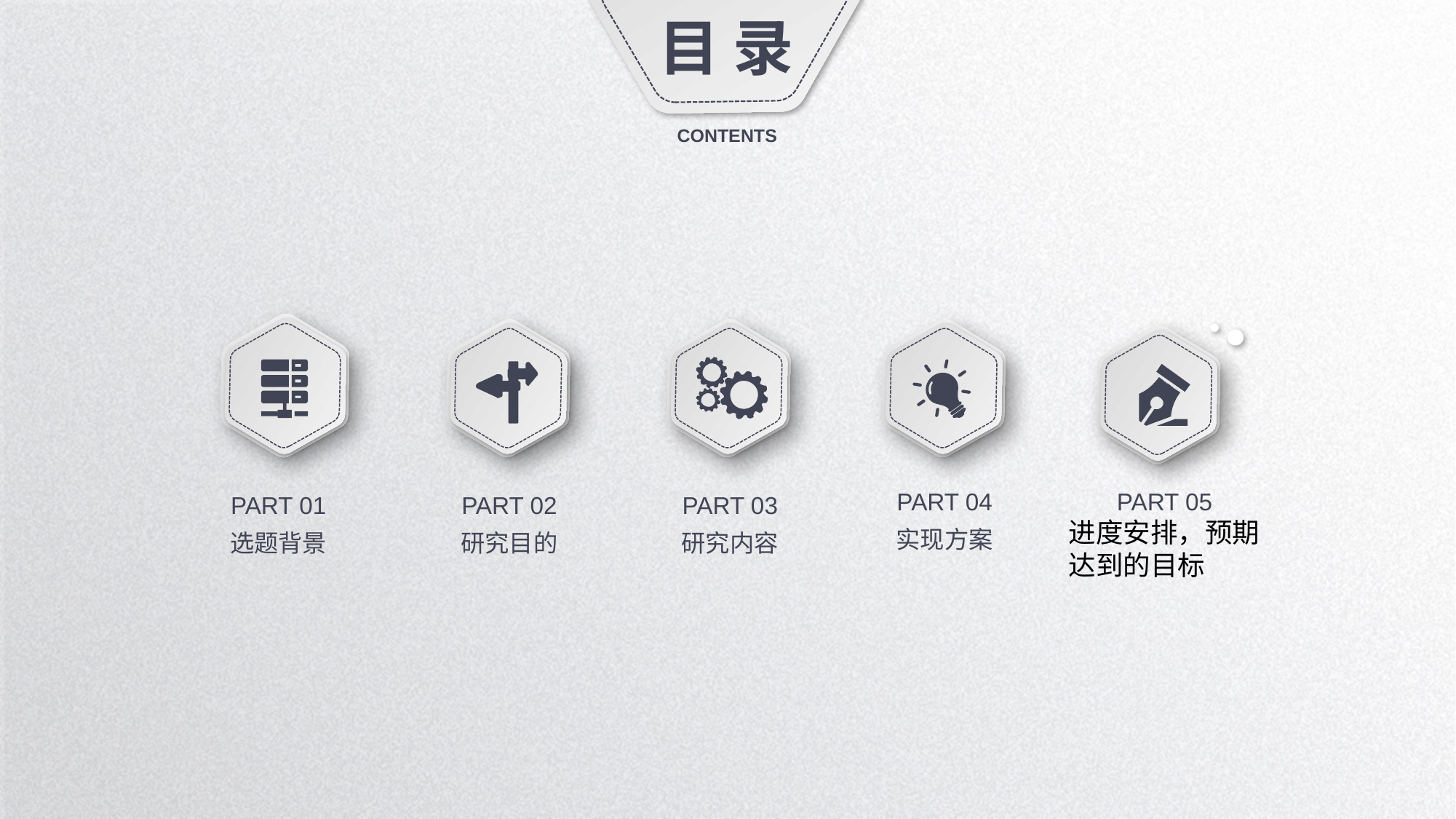

目 录
CONTENTS

PART 05
进度安排，预期达到的目标
PART 04
实现方案
PART 01
选题背景
PART 02
研究目的
PART 03
研究内容